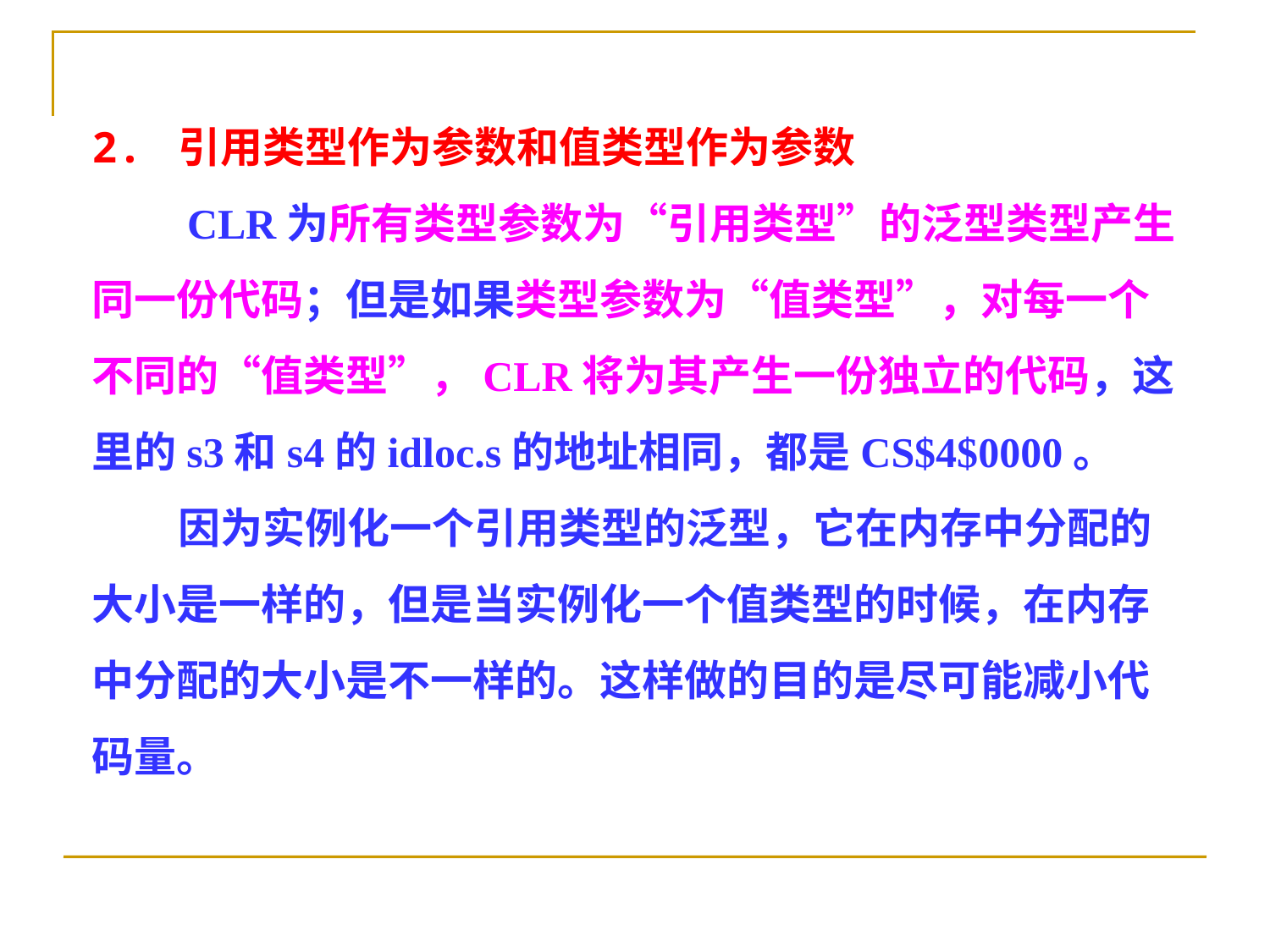

2. 引用类型作为参数和值类型作为参数
         CLR为所有类型参数为“引用类型”的泛型类型产生同一份代码；但是如果类型参数为“值类型”，对每一个不同的“值类型”，CLR将为其产生一份独立的代码，这里的s3和s4的idloc.s的地址相同，都是CS$4$0000。
        因为实例化一个引用类型的泛型，它在内存中分配的大小是一样的，但是当实例化一个值类型的时候，在内存中分配的大小是不一样的。这样做的目的是尽可能减小代码量。